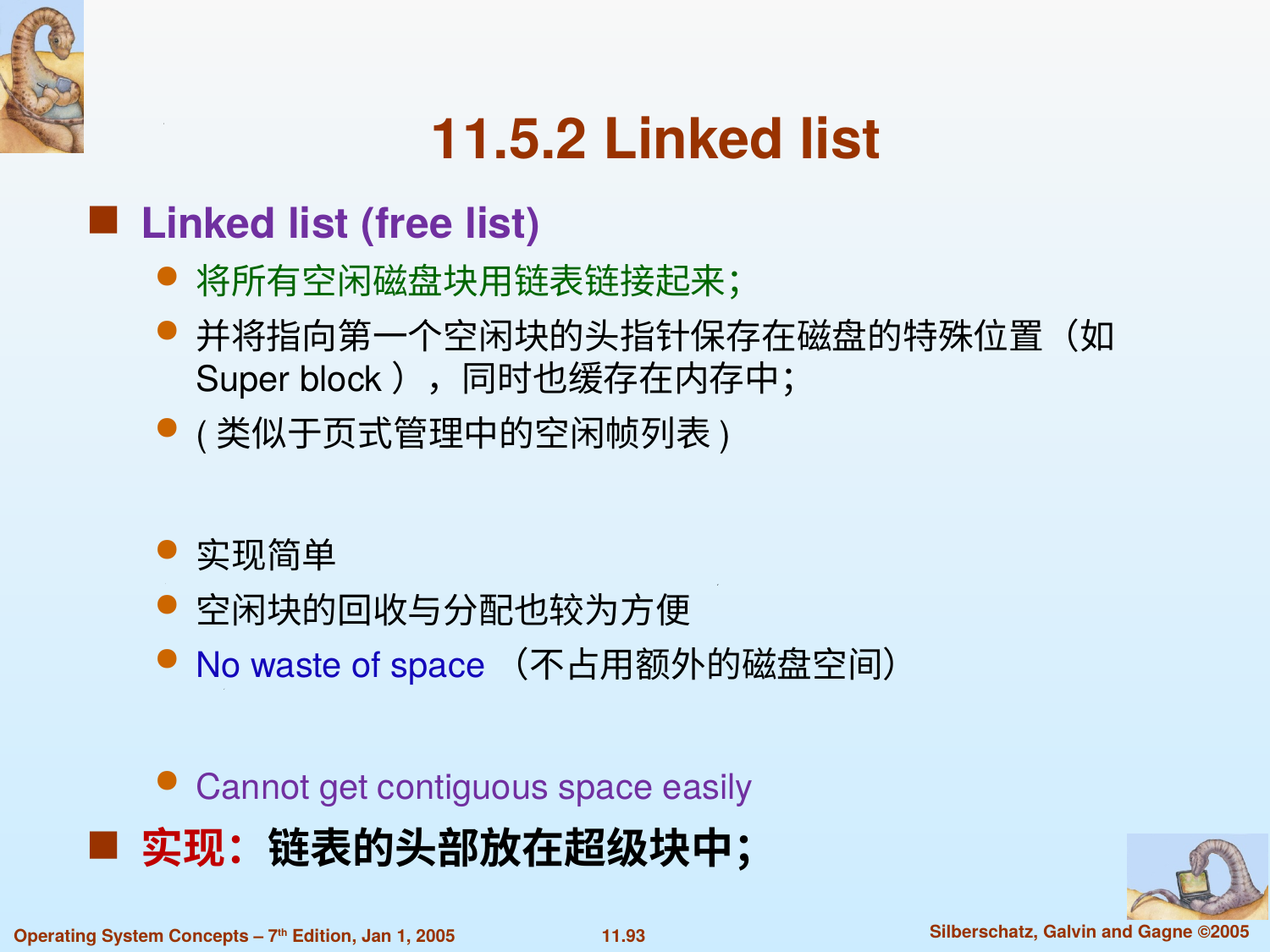

11.5.2 Linked list
Linked list (free list)
将所有空闲磁盘块用链表链接起来；
并将指向第一个空闲块的头指针保存在磁盘的特殊位置（如Super block），同时也缓存在内存中；
(类似于页式管理中的空闲帧列表)

实现简单
空闲块的回收与分配也较为方便
No waste of space（不占用额外的磁盘空间）

Cannot get contiguous space easily
实现：链表的头部放在超级块中；